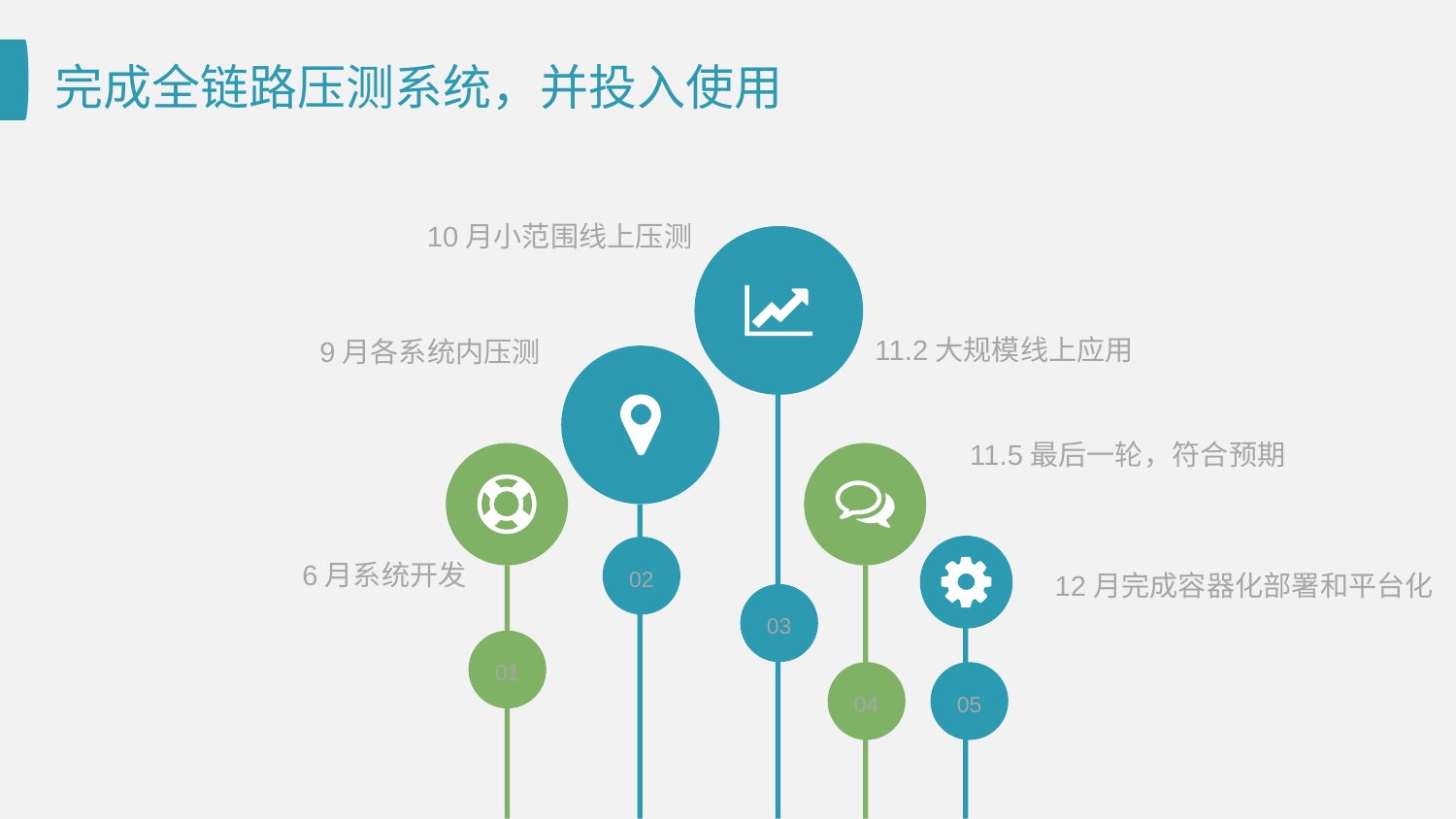

# 完成全链路压测系统，并投入使用
10月小范围线上压测

11.2大规模线上应用
9月各系统内压测

11.5最后一轮，符合预期

02
6月系统开发
12月完成容器化部署和平台化

03

01
04
05